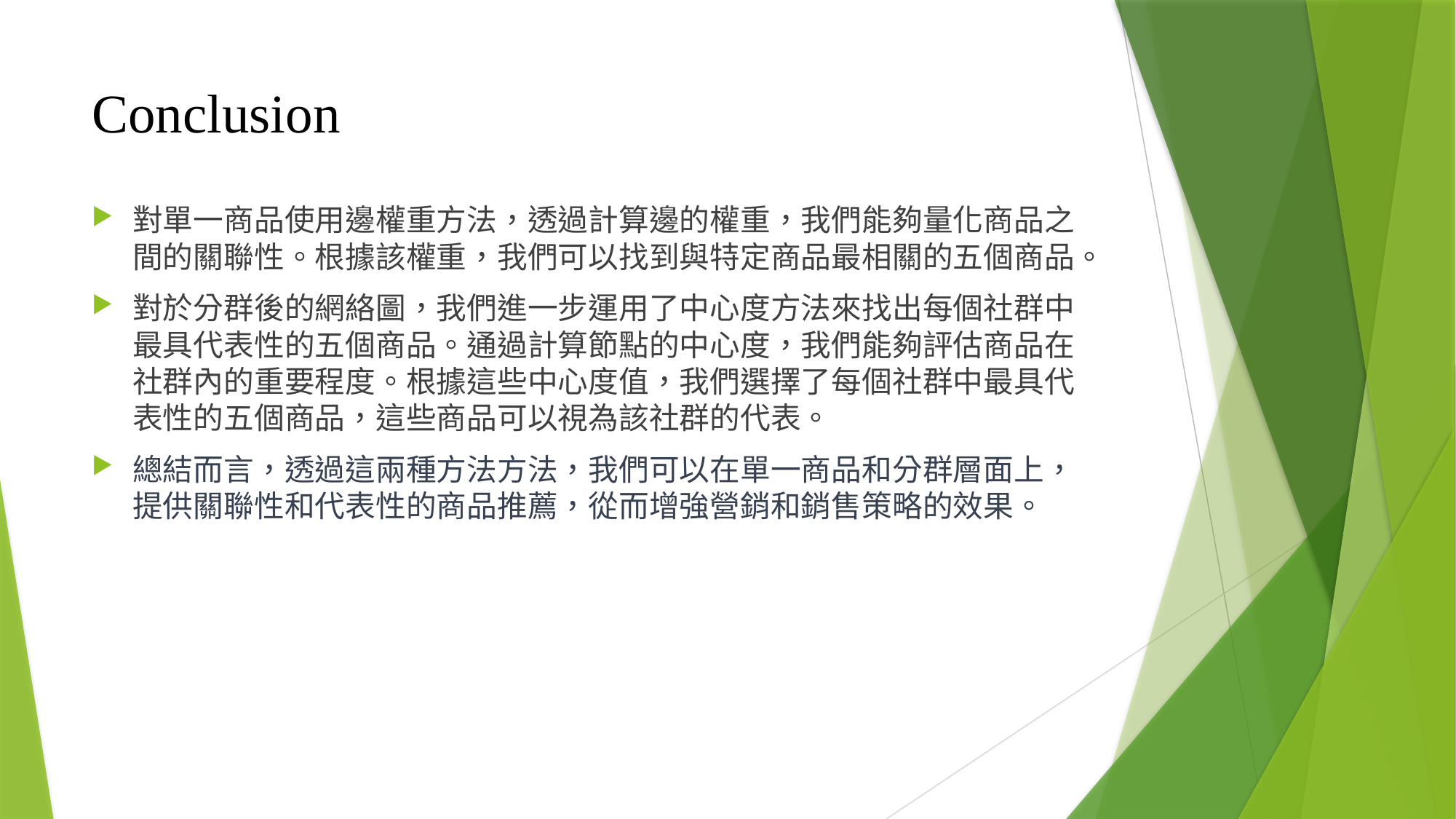

# Conclusion
對單一商品使用邊權重方法，透過計算邊的權重，我們能夠量化商品之間的關聯性。根據該權重，我們可以找到與特定商品最相關的五個商品。
對於分群後的網絡圖，我們進一步運用了中心度方法來找出每個社群中最具代表性的五個商品。通過計算節點的中心度，我們能夠評估商品在社群內的重要程度。根據這些中心度值，我們選擇了每個社群中最具代表性的五個商品，這些商品可以視為該社群的代表。
總結而言，透過這兩種方法方法，我們可以在單一商品和分群層面上，提供關聯性和代表性的商品推薦，從而增強營銷和銷售策略的效果。